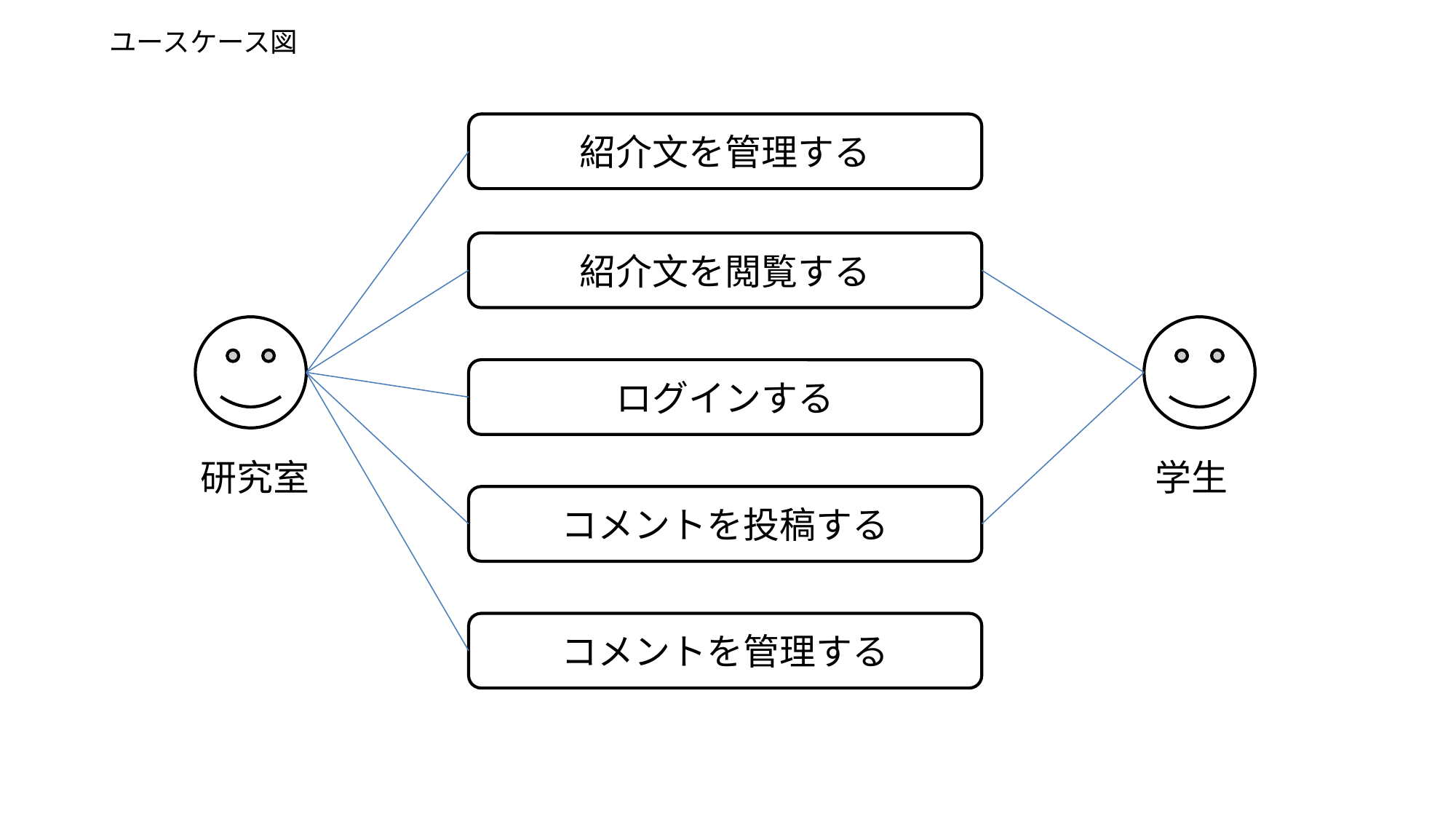

ユースケース図
紹介文を管理する

紹介文を閲覧する

ログインする

研究室
学生
コメントを投稿する
コメントを管理する